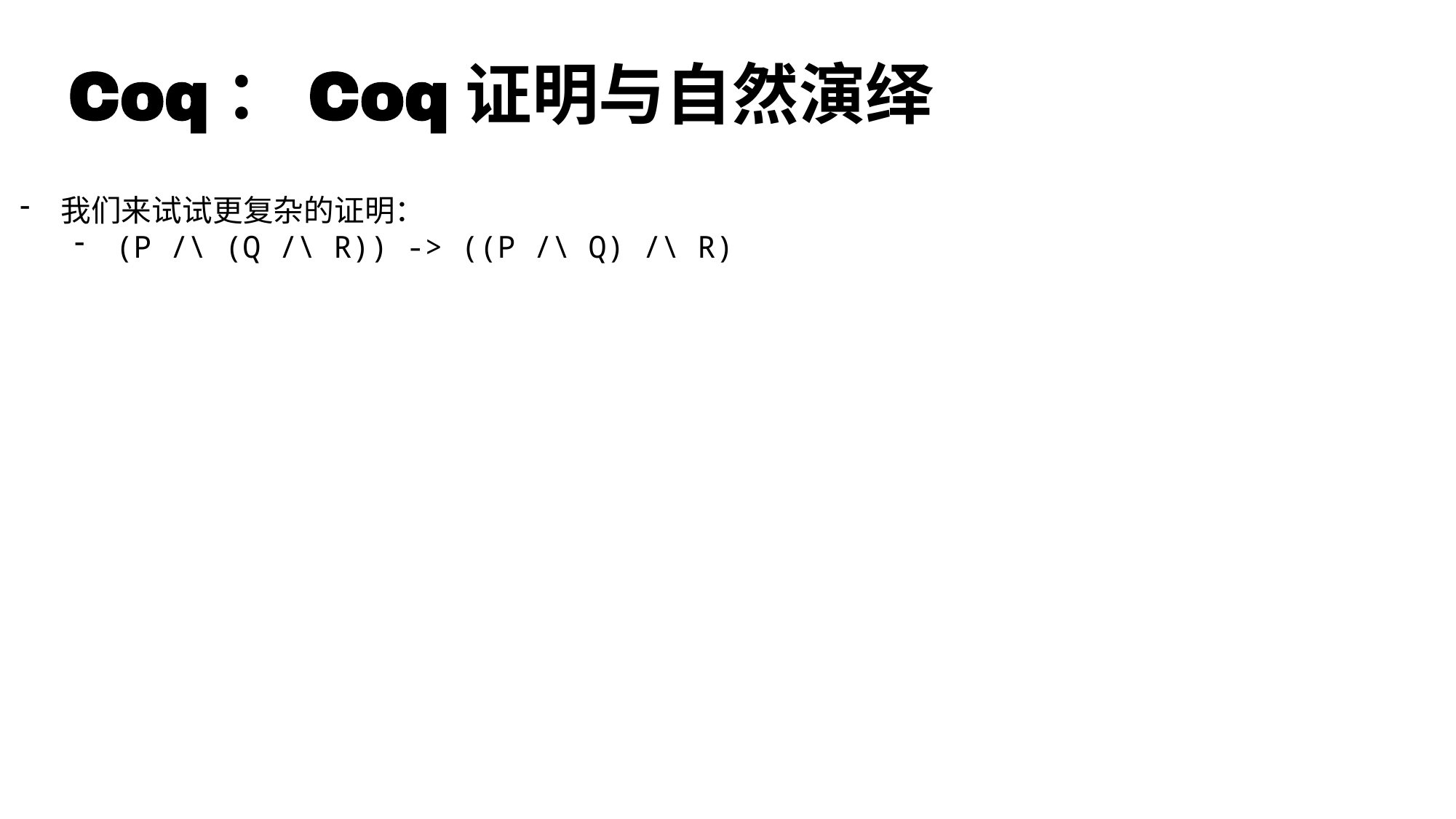

# Coq：Coq证明与自然演绎
我们来试试更复杂的证明：
(P /\ (Q /\ R)) -> ((P /\ Q) /\ R)